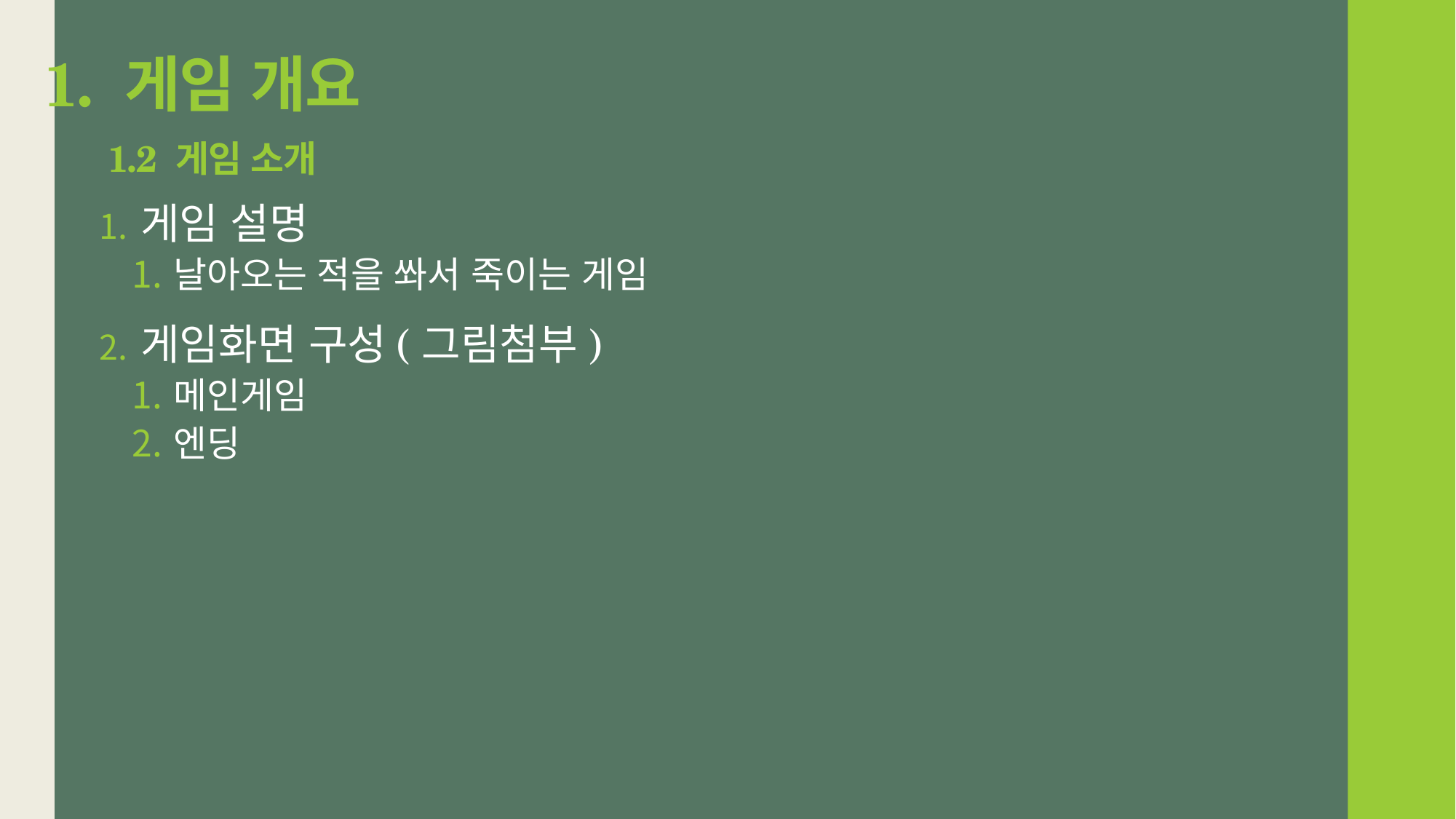

# 1. 게임 개요 1.2 게임 소개
게임 설명
날아오는 적을 쏴서 죽이는 게임
게임화면 구성(그림첨부)
메인게임
엔딩